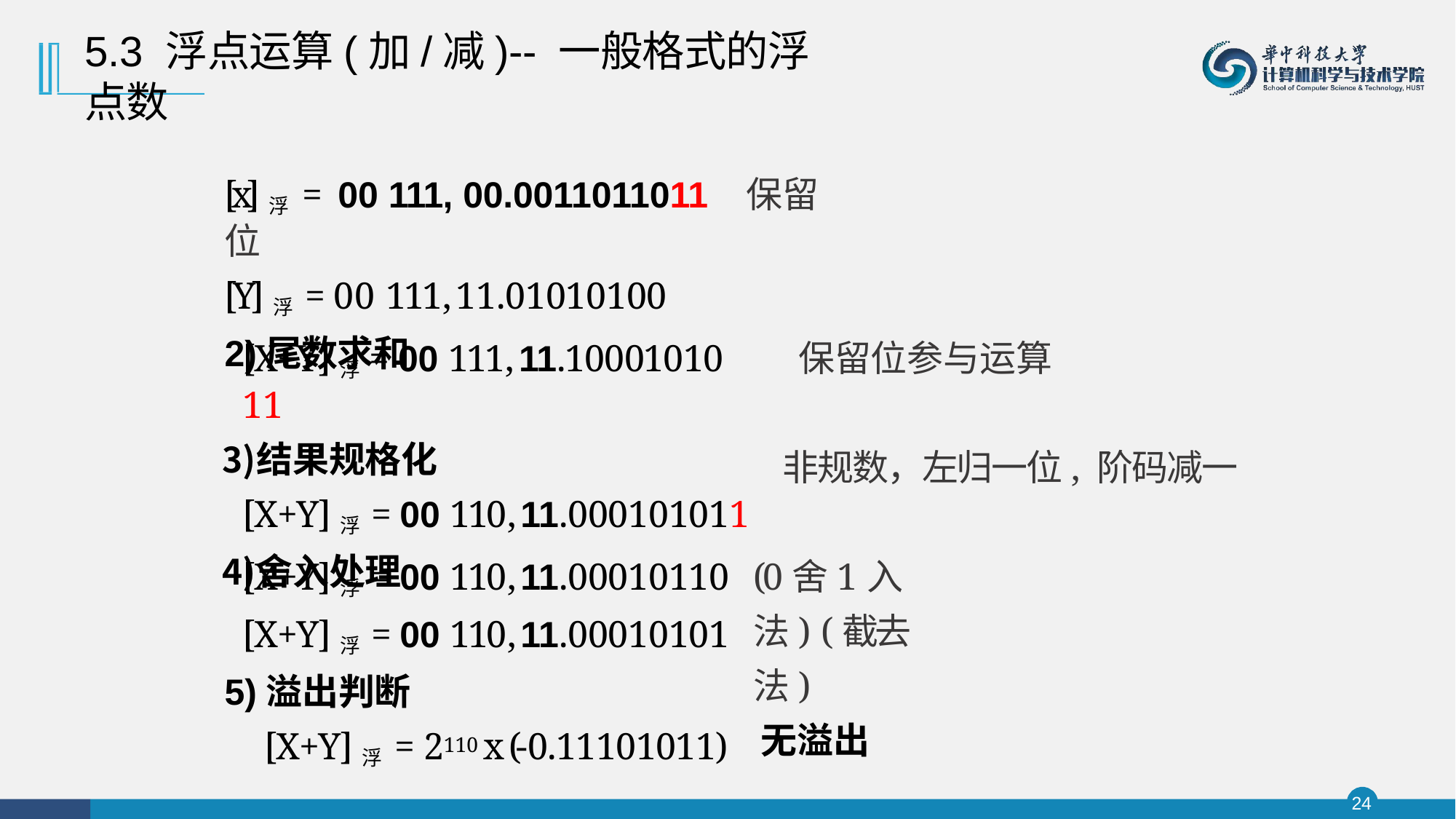

# 5.3 浮点运算(加/减)-- 一般格式的浮点数
[x]浮 = 00 111, 00.0011011011	保留位
[Y]浮 = 00 111, 11.01010100
2)尾数求和
[X+Y]浮 = 00 111, 11.10001010 11
结果规格化
[X+Y]浮 = 00 110, 11.000101011
舍入处理
保留位参与运算
非规数，左归一位, 阶码减一
[X+Y]浮 = 00 110, 11.00010110
[X+Y]浮 = 00 110, 11.00010101
5)溢出判断
[X+Y]浮 = 2110 x (-0.11101011)
(0舍1入法) (截去法)
无溢出
24